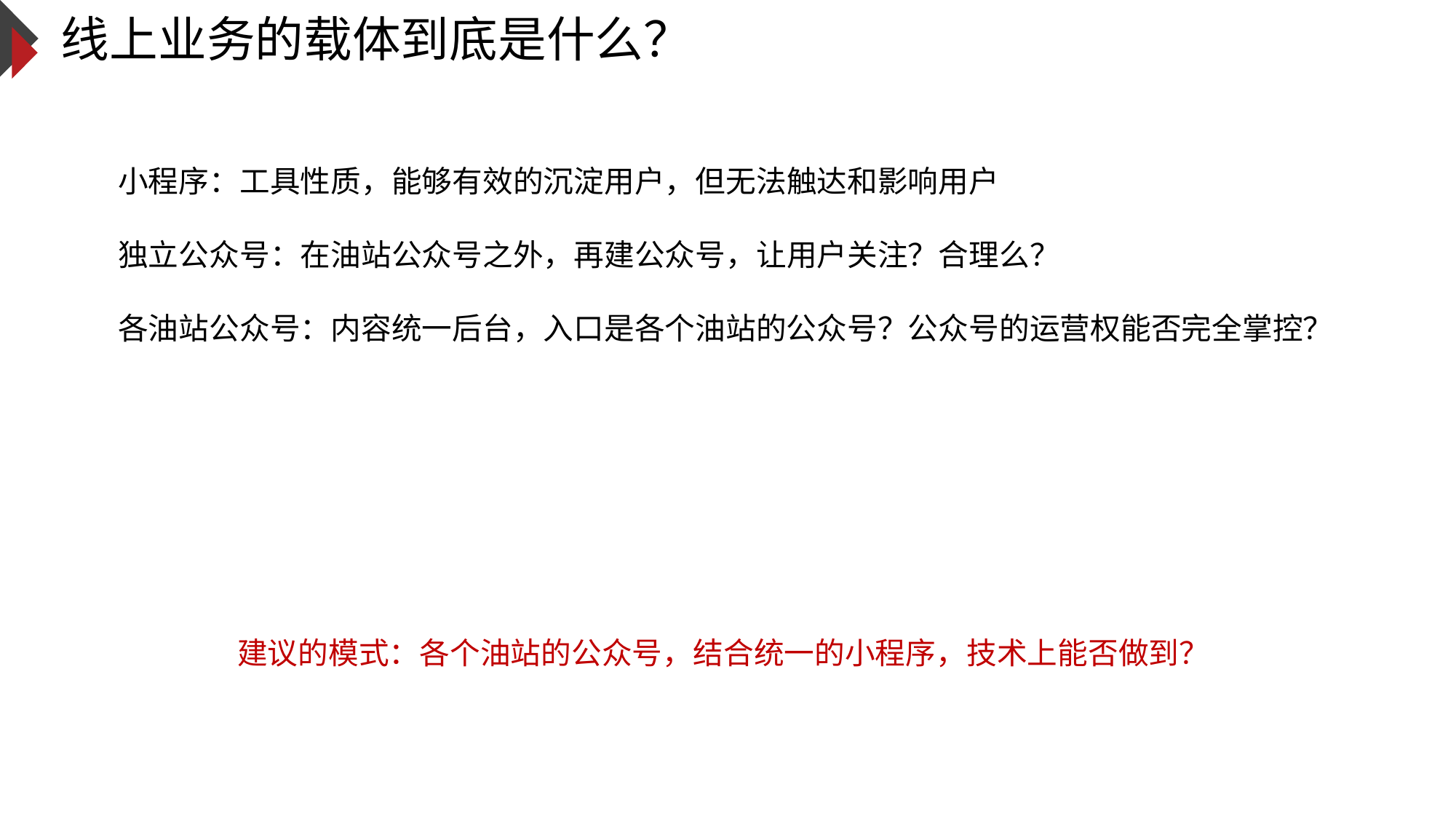

# 线上业务的载体到底是什么？
小程序：工具性质，能够有效的沉淀用户，但无法触达和影响用户
独立公众号：在油站公众号之外，再建公众号，让用户关注？合理么？
各油站公众号：内容统一后台，入口是各个油站的公众号？公众号的运营权能否完全掌控？
建议的模式：各个油站的公众号，结合统一的小程序，技术上能否做到？